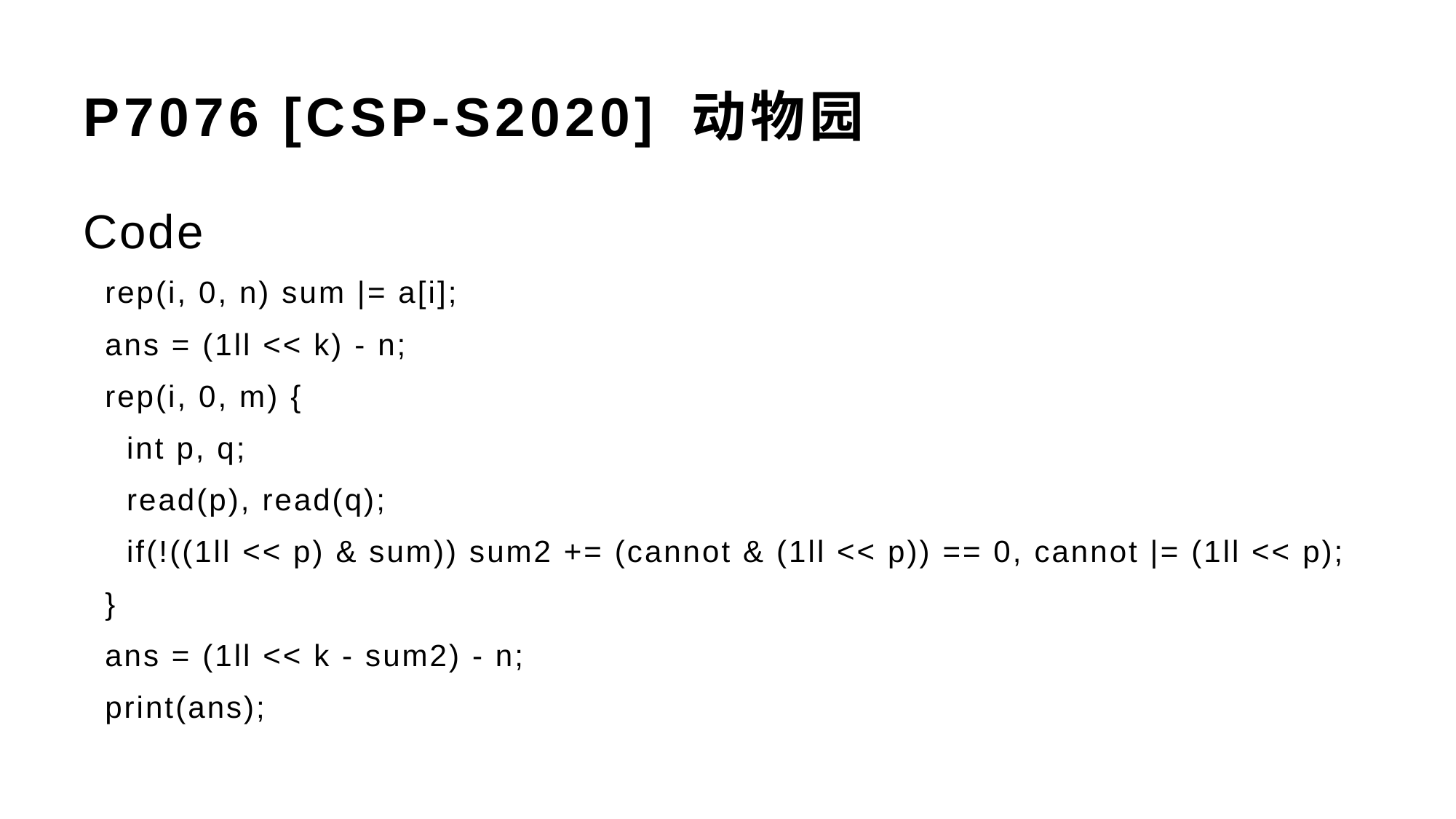

# P7076 [CSP-S2020] 动物园
Code
  rep(i, 0, n) sum |= a[i];
  ans = (1ll << k) - n;
  rep(i, 0, m) {
    int p, q;
    read(p), read(q);
    if(!((1ll << p) & sum)) sum2 += (cannot & (1ll << p)) == 0, cannot |= (1ll << p);
  }
  ans = (1ll << k - sum2) - n;
  print(ans);